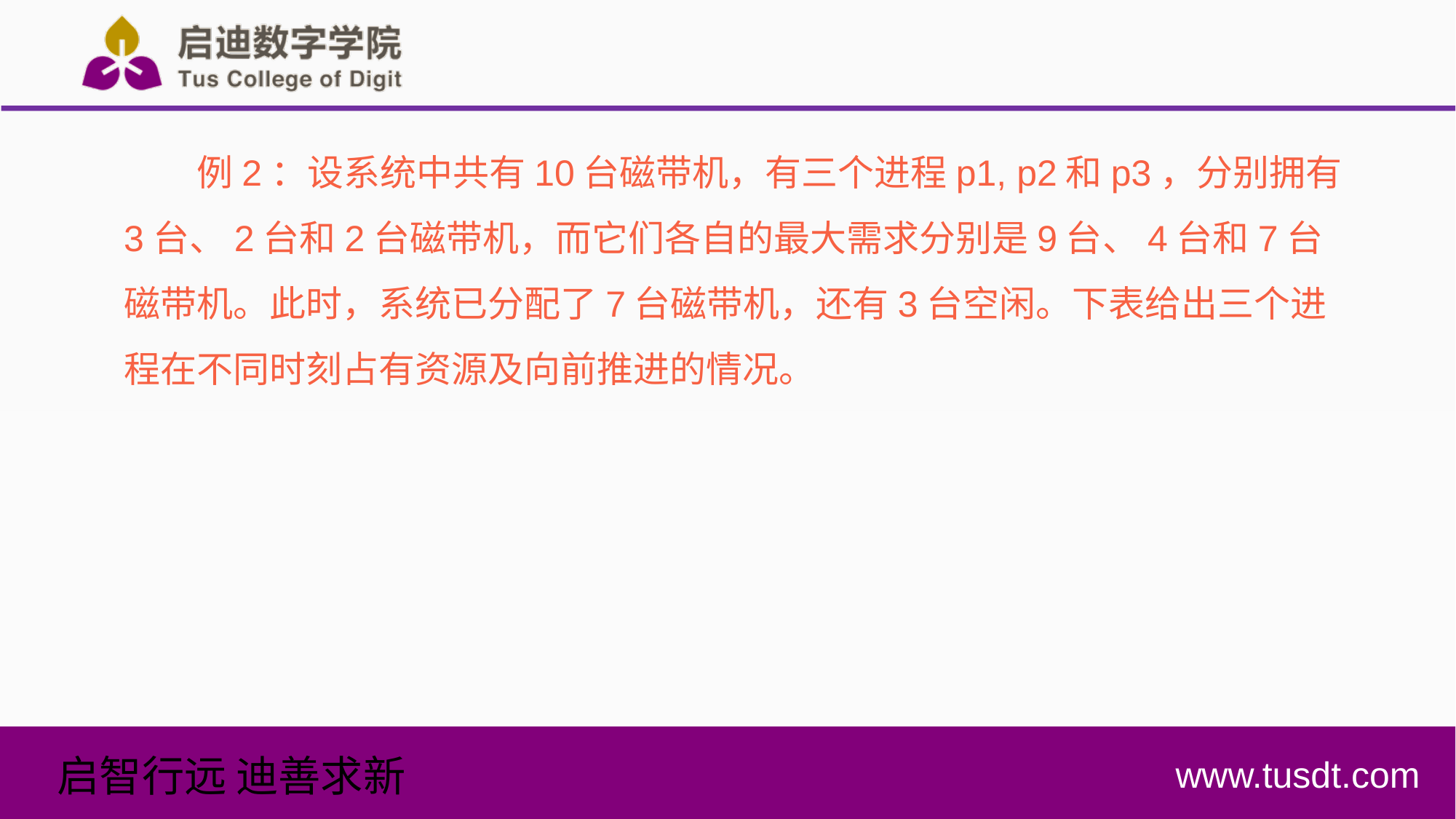

例2：设系统中共有10台磁带机，有三个进程p1, p2和p3，分别拥有3台、2台和2台磁带机，而它们各自的最大需求分别是9台、4台和7台磁带机。此时，系统已分配了7台磁带机，还有3台空闲。下表给出三个进程在不同时刻占有资源及向前推进的情况。